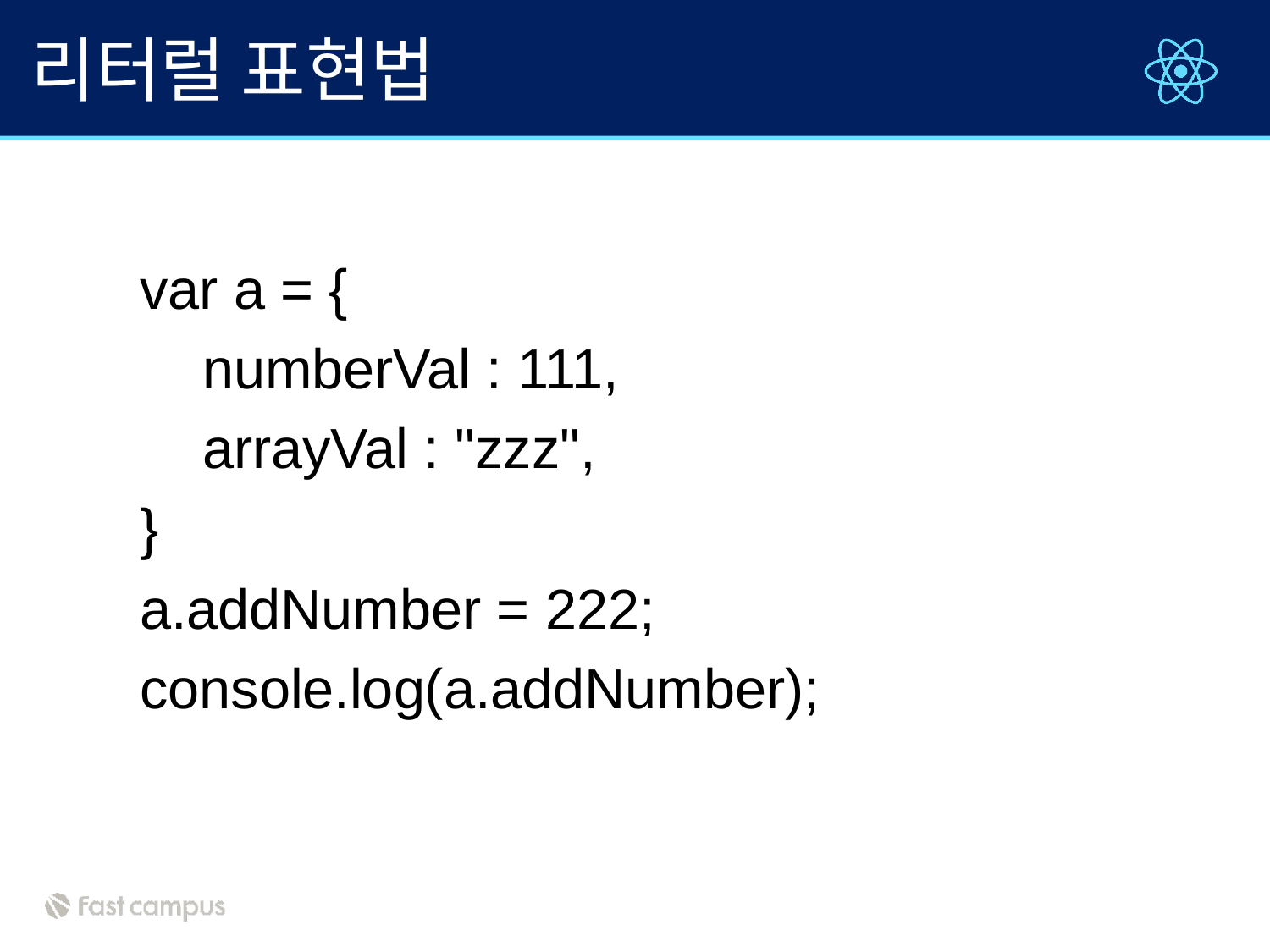

# 리터럴 표현법
var a = {
    numberVal : 111,
    arrayVal : "zzz",
}
a.addNumber = 222;
console.log(a.addNumber);